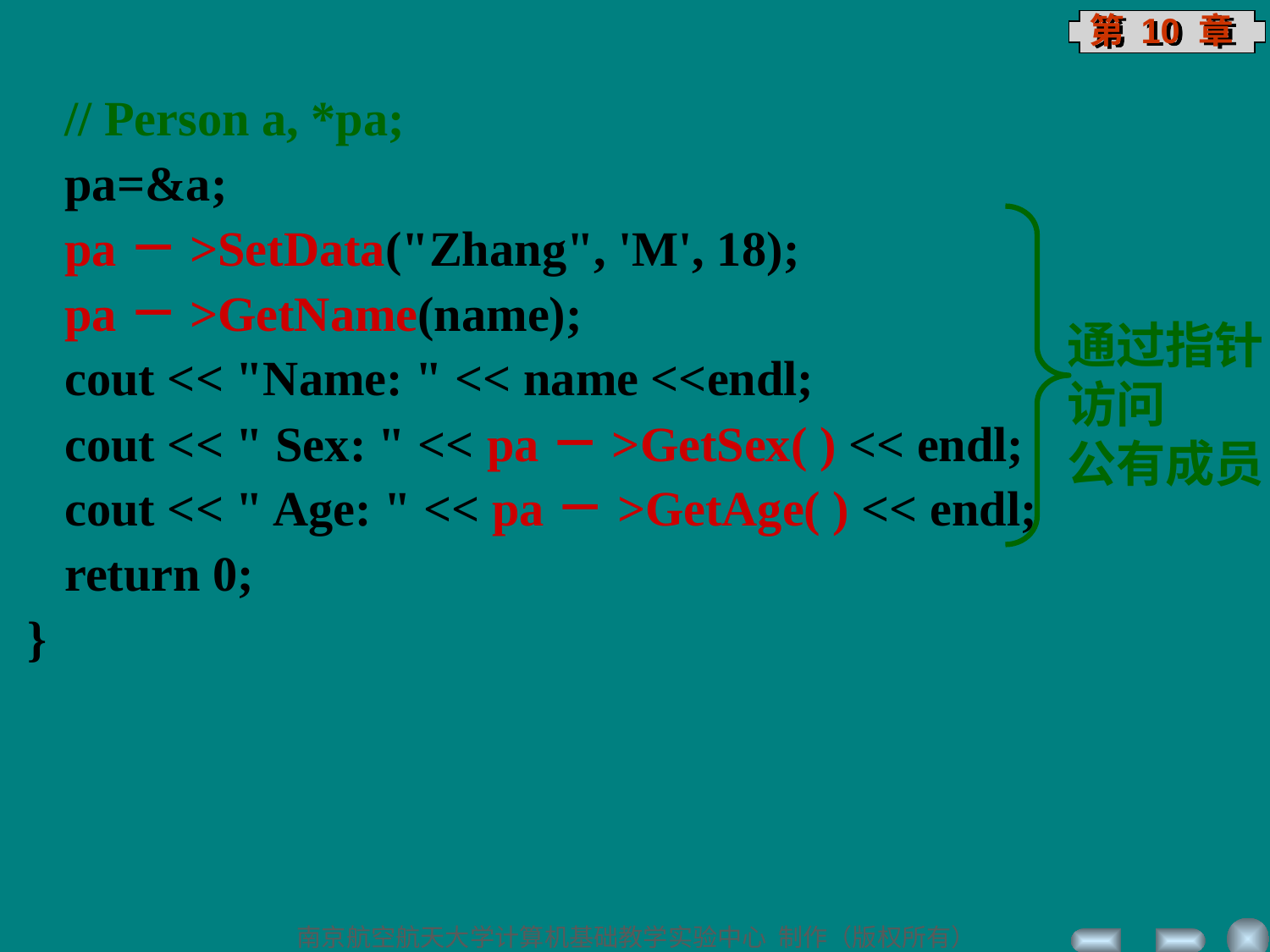

// Person a, *pa;
   pa=&a;
   pa－>SetData("Zhang", 'M', 18);
   pa－>GetName(name);
   cout << "Name: " << name <<endl;
   cout << " Sex: " << pa－>GetSex( ) << endl;
   cout << " Age: " << pa－>GetAge( ) << endl;
   return 0;
}

通过指针
访问
公有成员